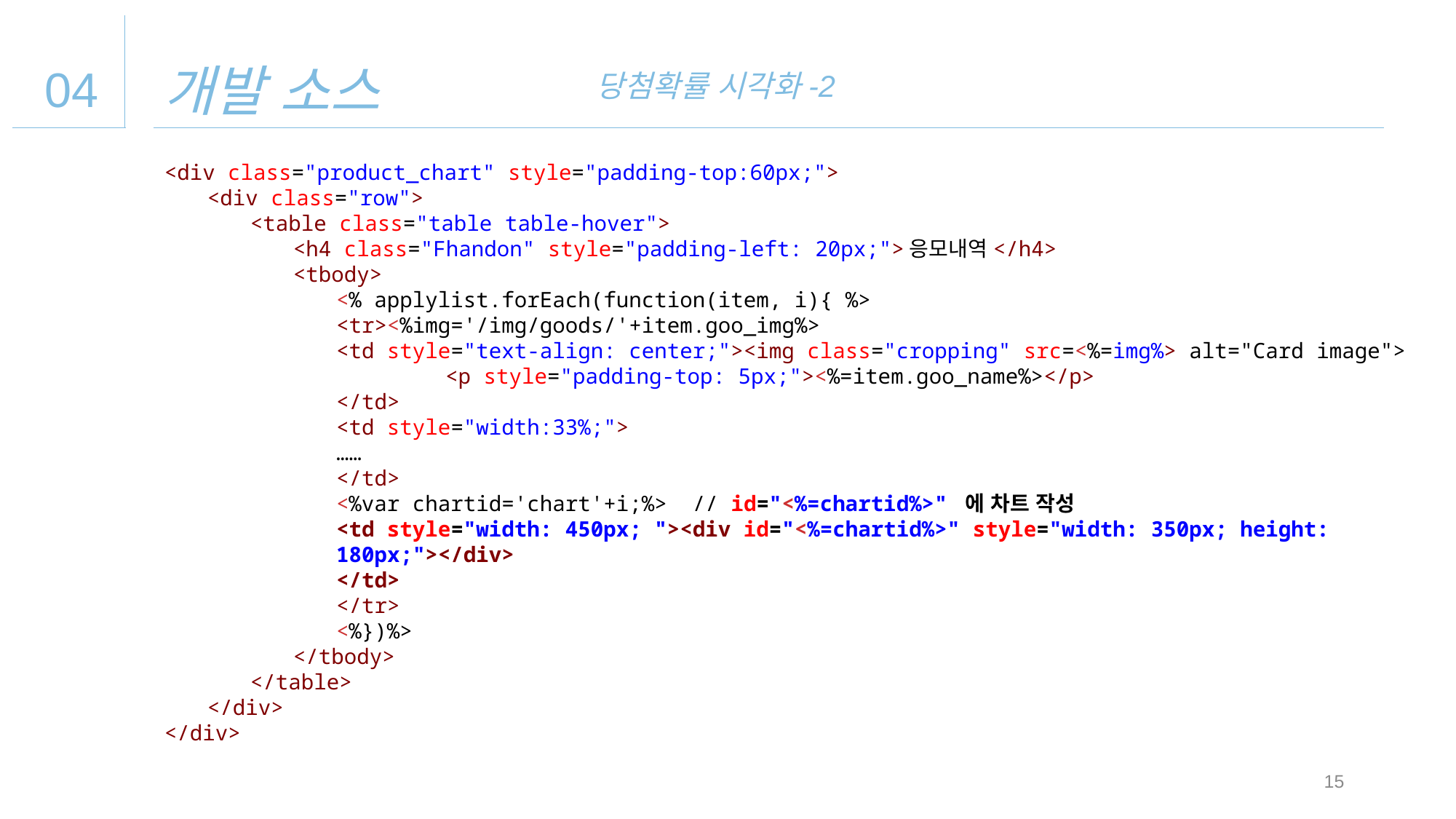

개발 소스
04
당첨확률 시각화-2
<div class="product_chart" style="padding-top:60px;">
<div class="row">
<table class="table table-hover">
<h4 class="Fhandon" style="padding-left: 20px;">응모내역</h4>
<tbody>
<% applylist.forEach(function(item, i){ %>
<tr><%img='/img/goods/'+item.goo_img%>
<td style="text-align: center;"><img class="cropping" src=<%=img%> alt="Card image">
	<p style="padding-top: 5px;"><%=item.goo_name%></p>
</td>
<td style="width:33%;">
……
</td>
<%var chartid='chart'+i;%>  // id="<%=chartid%>" 에 차트 작성
<td style="width: 450px; "><div id="<%=chartid%>" style="width: 350px; height: 180px;"></div>
</td>
</tr>
<%})%>
</tbody>
</table>
</div>
</div>

15